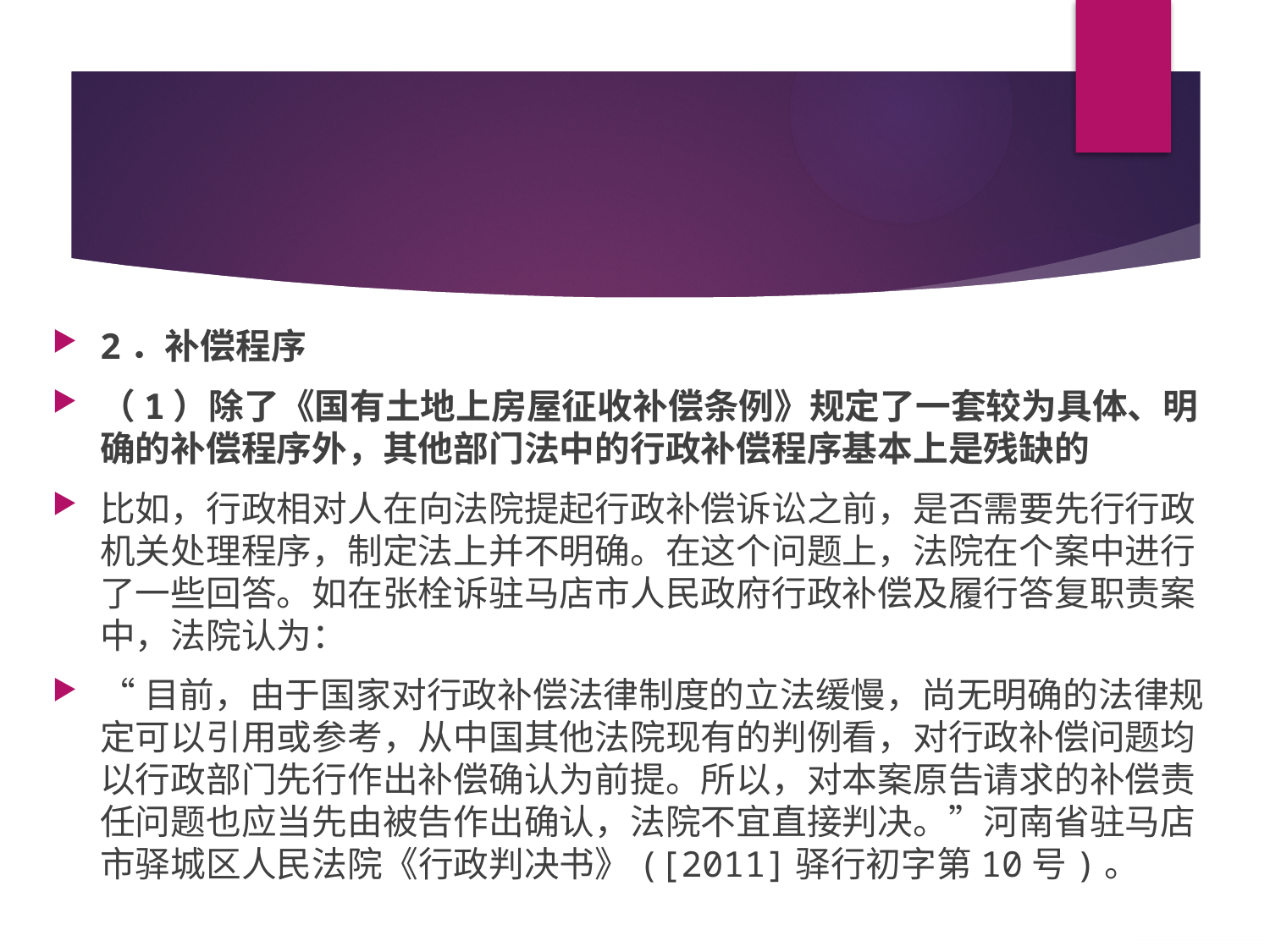

46
#
2．补偿程序
（1）除了《国有土地上房屋征收补偿条例》规定了一套较为具体、明确的补偿程序外，其他部门法中的行政补偿程序基本上是残缺的
比如，行政相对人在向法院提起行政补偿诉讼之前，是否需要先行行政机关处理程序，制定法上并不明确。在这个问题上，法院在个案中进行了一些回答。如在张栓诉驻马店市人民政府行政补偿及履行答复职责案中，法院认为：
“目前，由于国家对行政补偿法律制度的立法缓慢，尚无明确的法律规定可以引用或参考，从中国其他法院现有的判例看，对行政补偿问题均以行政部门先行作出补偿确认为前提。所以，对本案原告请求的补偿责任问题也应当先由被告作出确认，法院不宜直接判决。”河南省驻马店市驿城区人民法院《行政判决书》([2011]驿行初字第10号)。